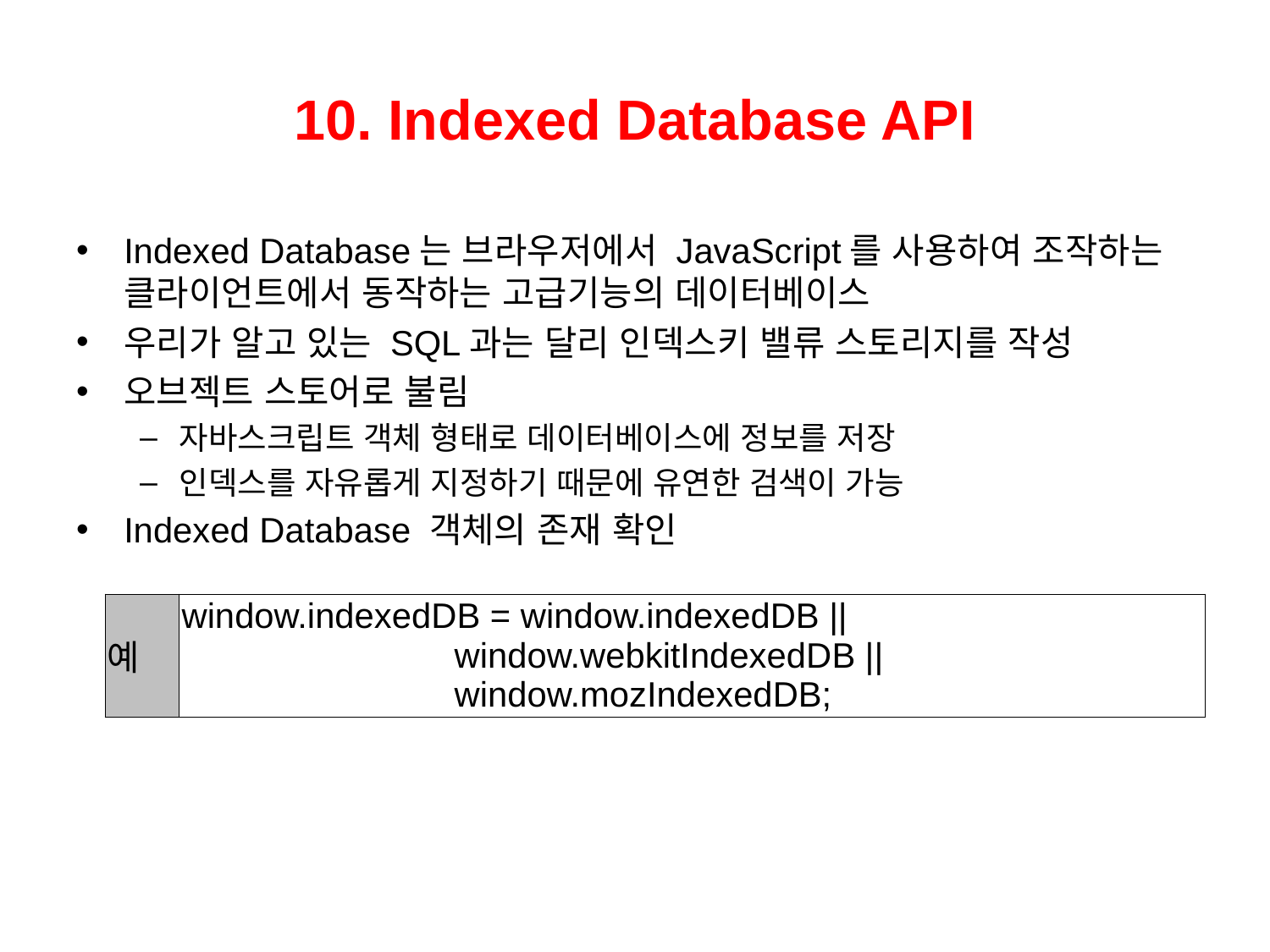

# 10. Indexed Database API
Indexed Database는 브라우저에서 JavaScript를 사용하여 조작하는 클라이언트에서 동작하는 고급기능의 데이터베이스
우리가 알고 있는 SQL과는 달리 인덱스키 밸류 스토리지를 작성
오브젝트 스토어로 불림
자바스크립트 객체 형태로 데이터베이스에 정보를 저장
인덱스를 자유롭게 지정하기 때문에 유연한 검색이 가능
Indexed Database 객체의 존재 확인

| 예 | window.indexedDB = window.indexedDB || window.webkitIndexedDB || window.mozIndexedDB; |
| --- | --- |